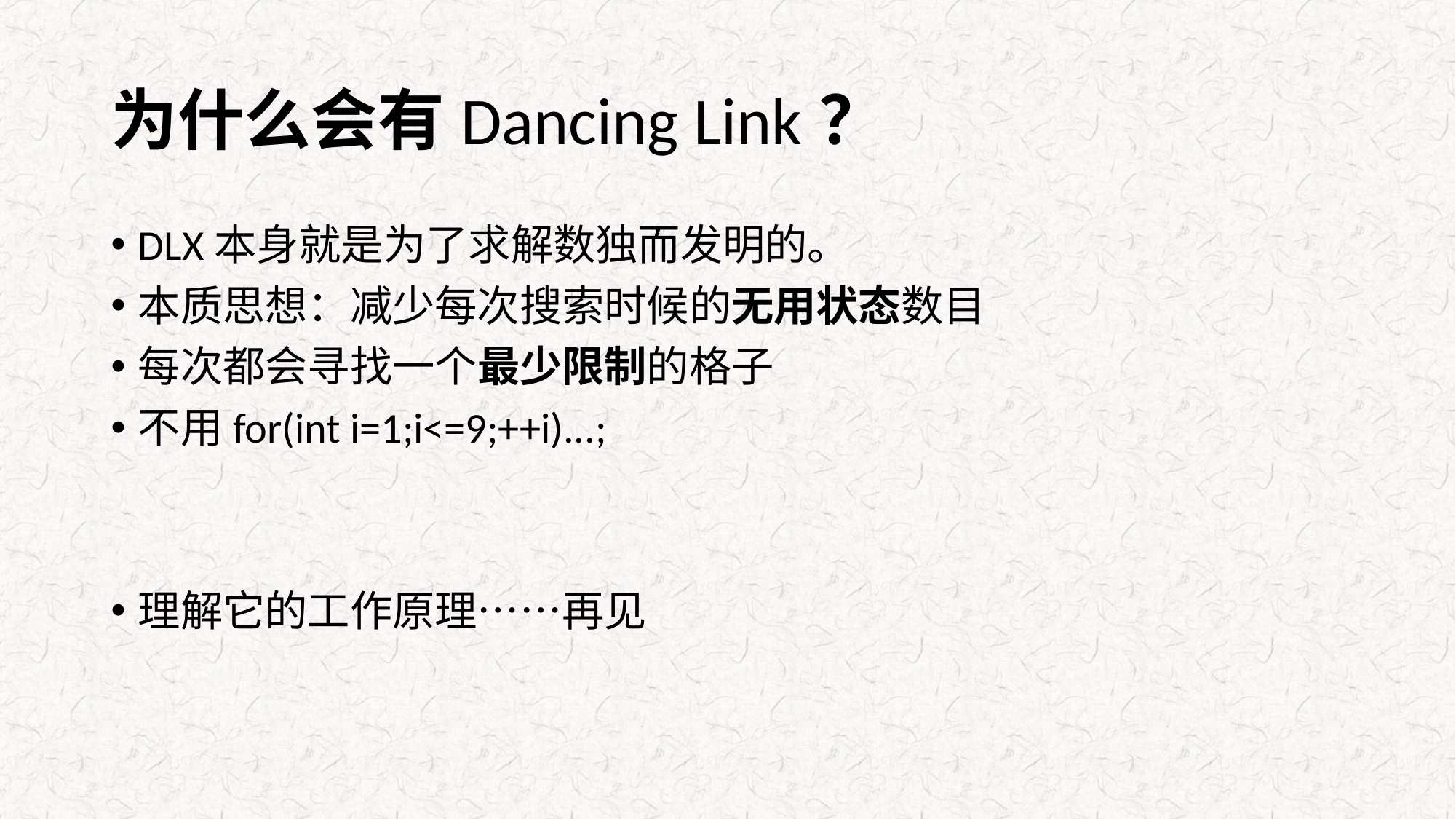

# 为什么会有Dancing Link？
DLX本身就是为了求解数独而发明的。
本质思想：减少每次搜索时候的无用状态数目
每次都会寻找一个最少限制的格子
不用for(int i=1;i<=9;++i)...;

理解它的工作原理……再见